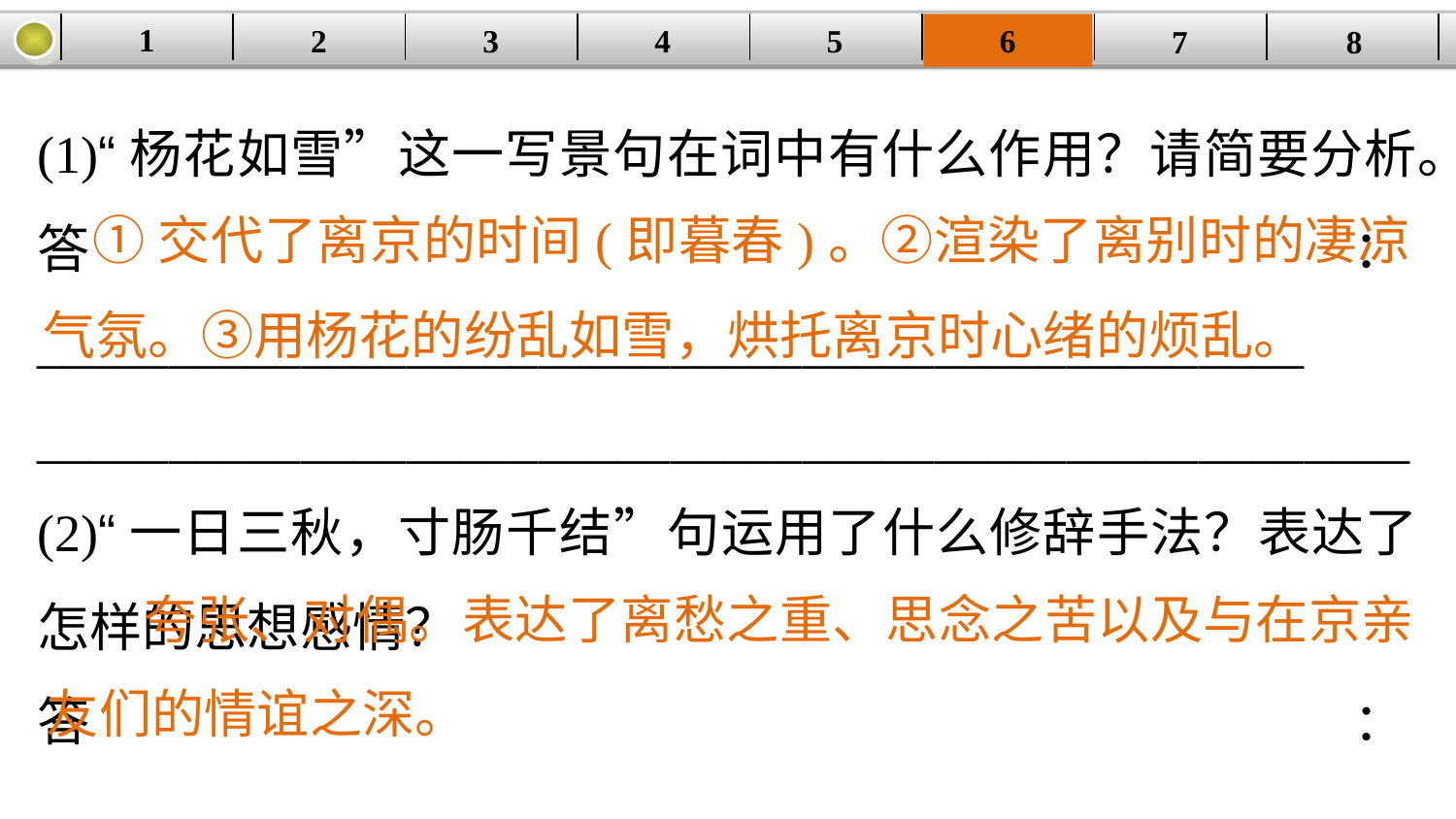

1
2
3
4
|  |  |  |  |  |  |  |  |
| --- | --- | --- | --- | --- | --- | --- | --- |
5
6
7
8

(1)“杨花如雪”这一写景句在词中有什么作用？请简要分析。
答：________________________________________________
____________________________________________________
(2)“一日三秋，寸肠千结”句运用了什么修辞手法？表达了怎样的思想感情？
答：________________________________________________
____________________________________________________
    ①交代了离京的时间(即暮春)。②渲染了离别时的凄凉气氛。③用杨花的纷乱如雪，烘托离京时心绪的烦乱。

       夸张、对偶。表达了离愁之重、思念之苦以及与在京亲友们的情谊之深。